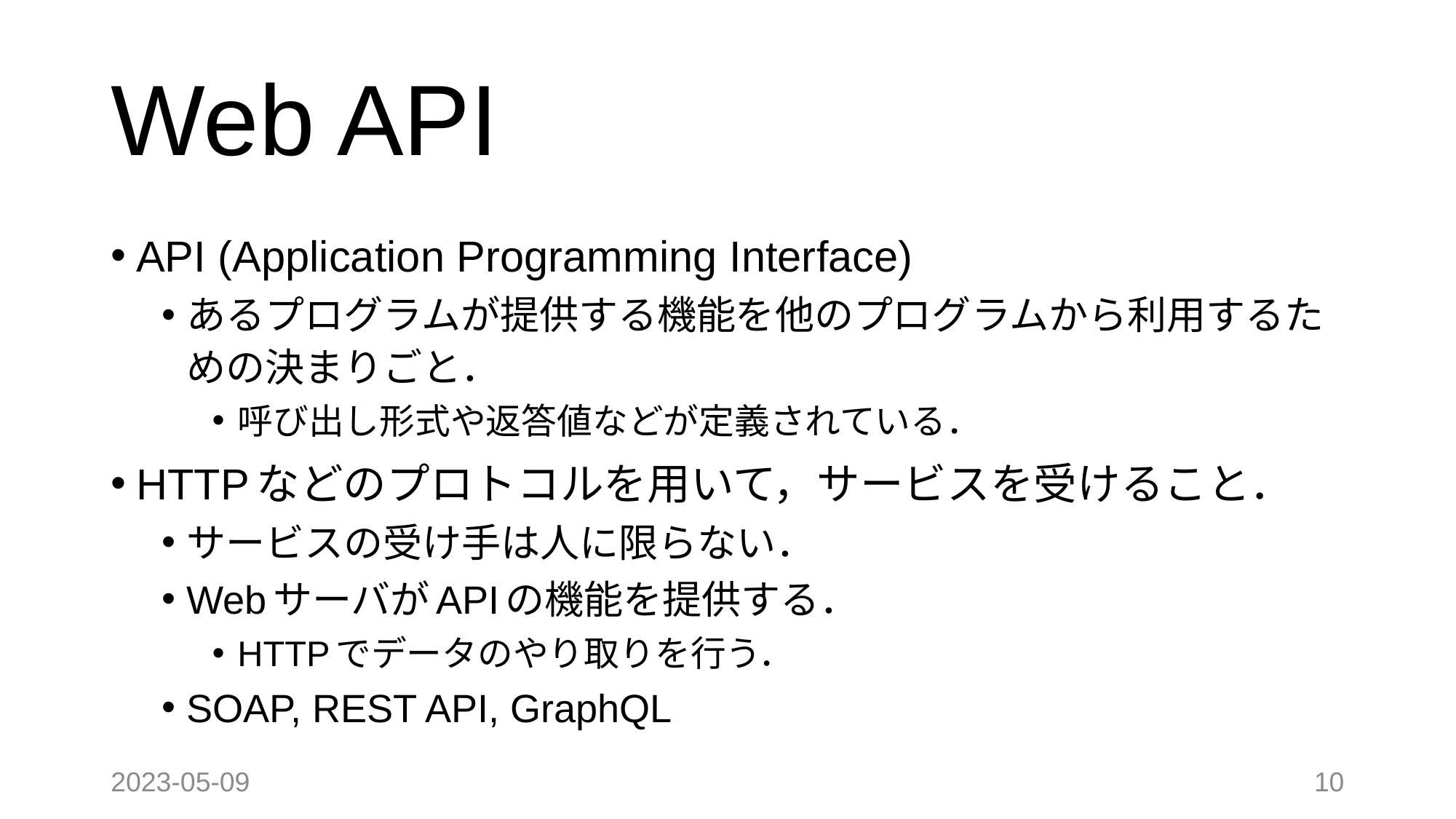

# Web API
API (Application Programming Interface)
あるプログラムが提供する機能を他のプログラムから利用するための決まりごと．
呼び出し形式や返答値などが定義されている．
HTTPなどのプロトコルを用いて，サービスを受けること．
サービスの受け手は人に限らない．
WebサーバがAPIの機能を提供する．
HTTPでデータのやり取りを行う．
SOAP, REST API, GraphQL
2023-05-09
10